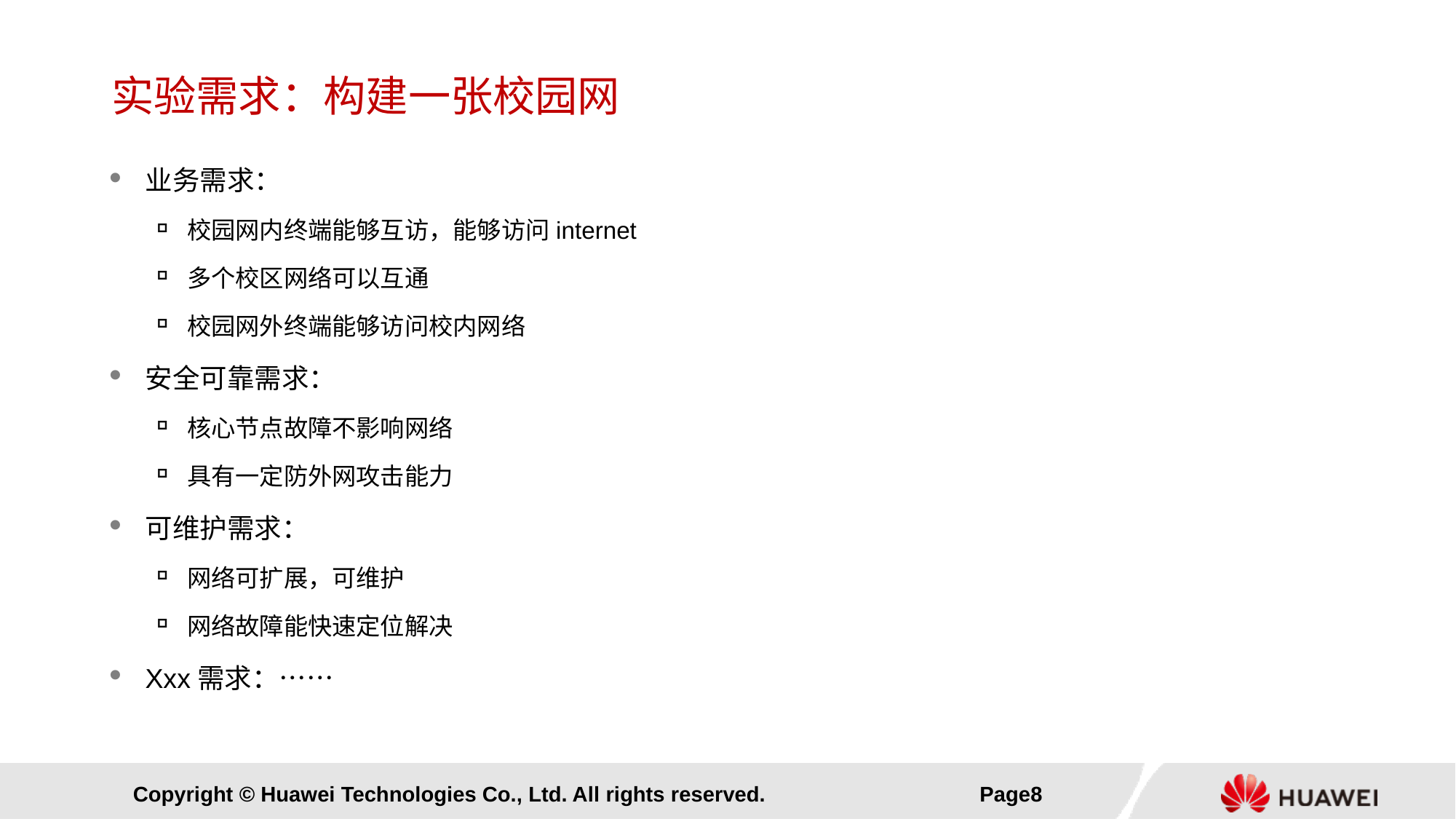

# 实验需求：构建一张校园网
业务需求：
校园网内终端能够互访，能够访问internet
多个校区网络可以互通
校园网外终端能够访问校内网络
安全可靠需求：
核心节点故障不影响网络
具有一定防外网攻击能力
可维护需求：
网络可扩展，可维护
网络故障能快速定位解决
Xxx需求：……

Page8